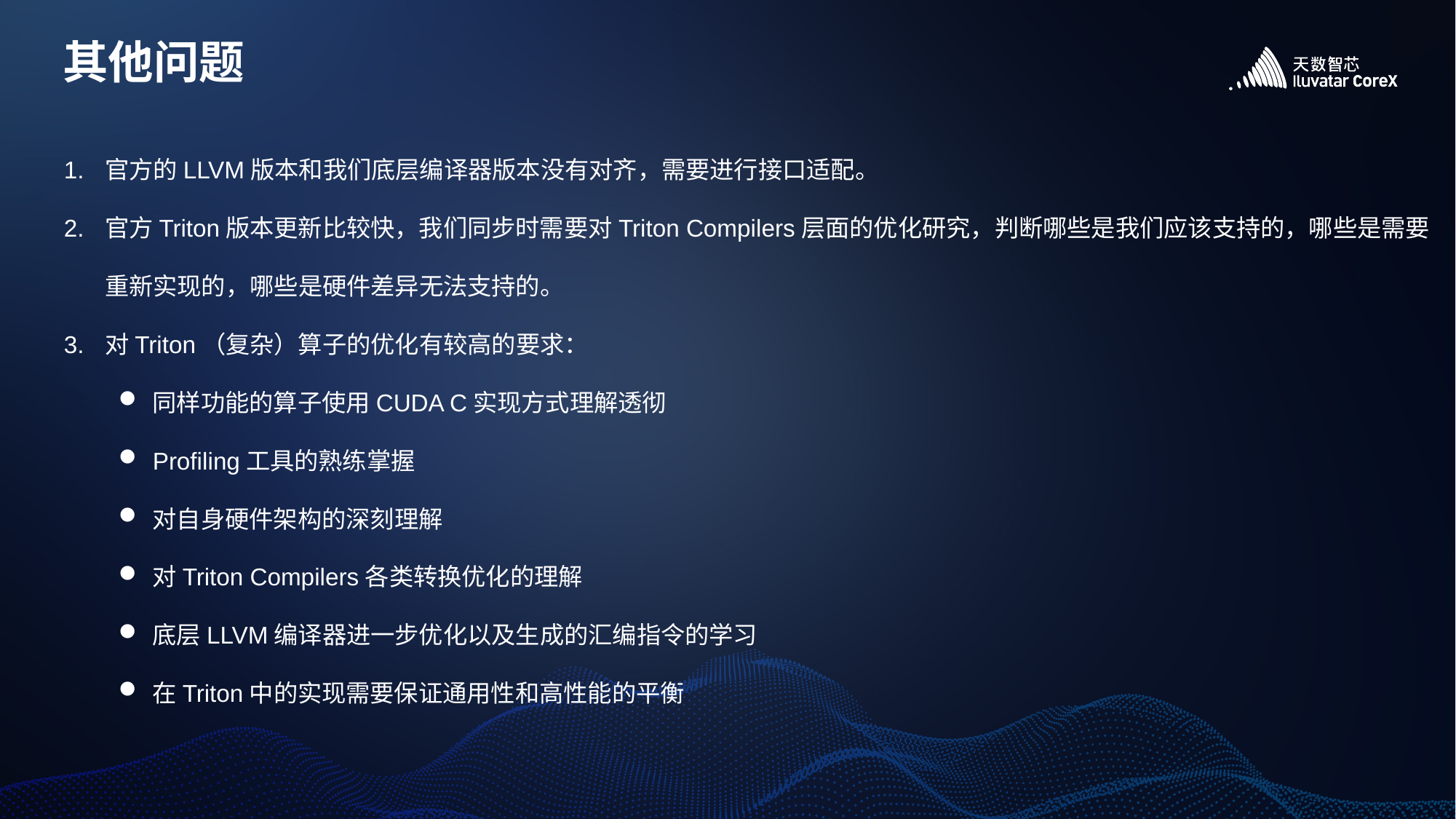

# 其他问题
官方的LLVM版本和我们底层编译器版本没有对齐，需要进行接口适配。
官方Triton版本更新比较快，我们同步时需要对Triton Compilers层面的优化研究，判断哪些是我们应该支持的，哪些是需要重新实现的，哪些是硬件差异无法支持的。
对Triton（复杂）算子的优化有较高的要求：
同样功能的算子使用CUDA C实现方式理解透彻
Profiling工具的熟练掌握
对自身硬件架构的深刻理解
对Triton Compilers各类转换优化的理解
底层LLVM编译器进一步优化以及生成的汇编指令的学习
在Triton中的实现需要保证通用性和高性能的平衡